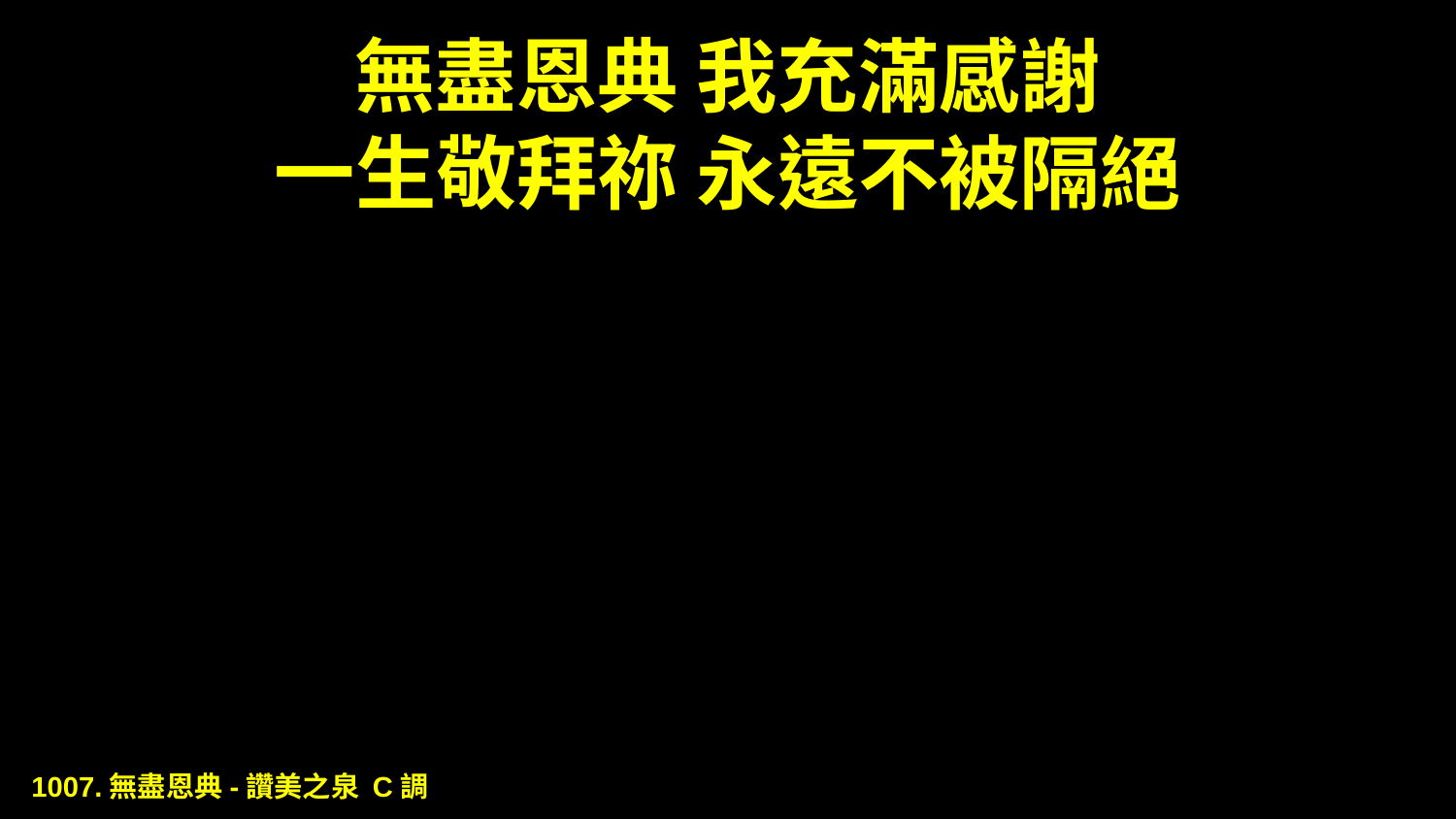

# 無盡恩典 我充滿感謝 一生敬拜祢 永遠不被隔絕
1007.無盡恩典-讚美之泉 C調